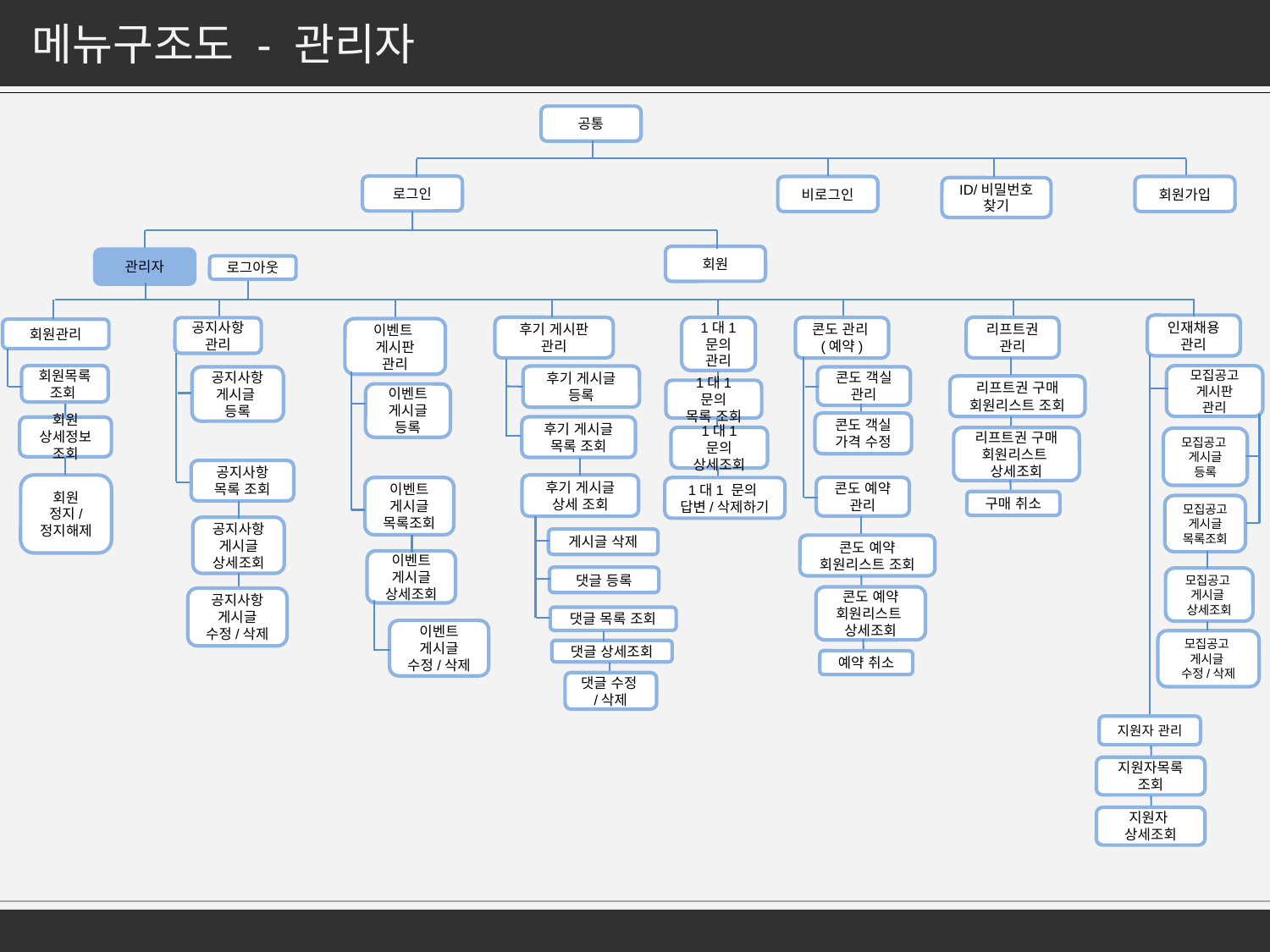

메뉴구조도 - 관리자
공통
로그인
비로그인
회원가입
ID/비밀번호 찾기
회원
관리자
로그아웃
인재채용 관리
후기 게시판 관리
리프트권 관리
1대1
문의
관리
콘도 관리(예약)
공지사항 관리
이벤트
게시판
관리
회원관리
회원목록조회
모집공고 게시판
관리
후기 게시글 등록
공지사항 게시글  등록
콘도 객실 관리
리프트권 구매
회원리스트 조회
1대1 문의
목록 조회
이벤트 게시글 등록
콘도 객실 가격 수정
후기 게시글 목록 조회
회원 상세정보조회
1대1 문의 상세조회
리프트권 구매 회원리스트
상세조회
모집공고
게시글 등록
공지사항 목록 조회
회원
정지/
정지해제
후기 게시글 상세 조회
콘도 예약 관리
이벤트 게시글
목록조회
1대1 문의
답변/삭제하기
구매 취소
모집공고 게시글
목록조회
공지사항
게시글
상세조회
게시글 삭제
콘도 예약
회원리스트 조회
이벤트 게시글
상세조회
댓글 등록
모집공고
게시글
상세조회
콘도 예약
회원리스트
상세조회
공지사항
게시글
수정/삭제
댓글 목록 조회
이벤트
게시글
수정/삭제
모집공고
게시글
수정/삭제
댓글 상세조회
예약 취소
댓글 수정/삭제
지원자 관리
지원자목록 조회
지원자
상세조회